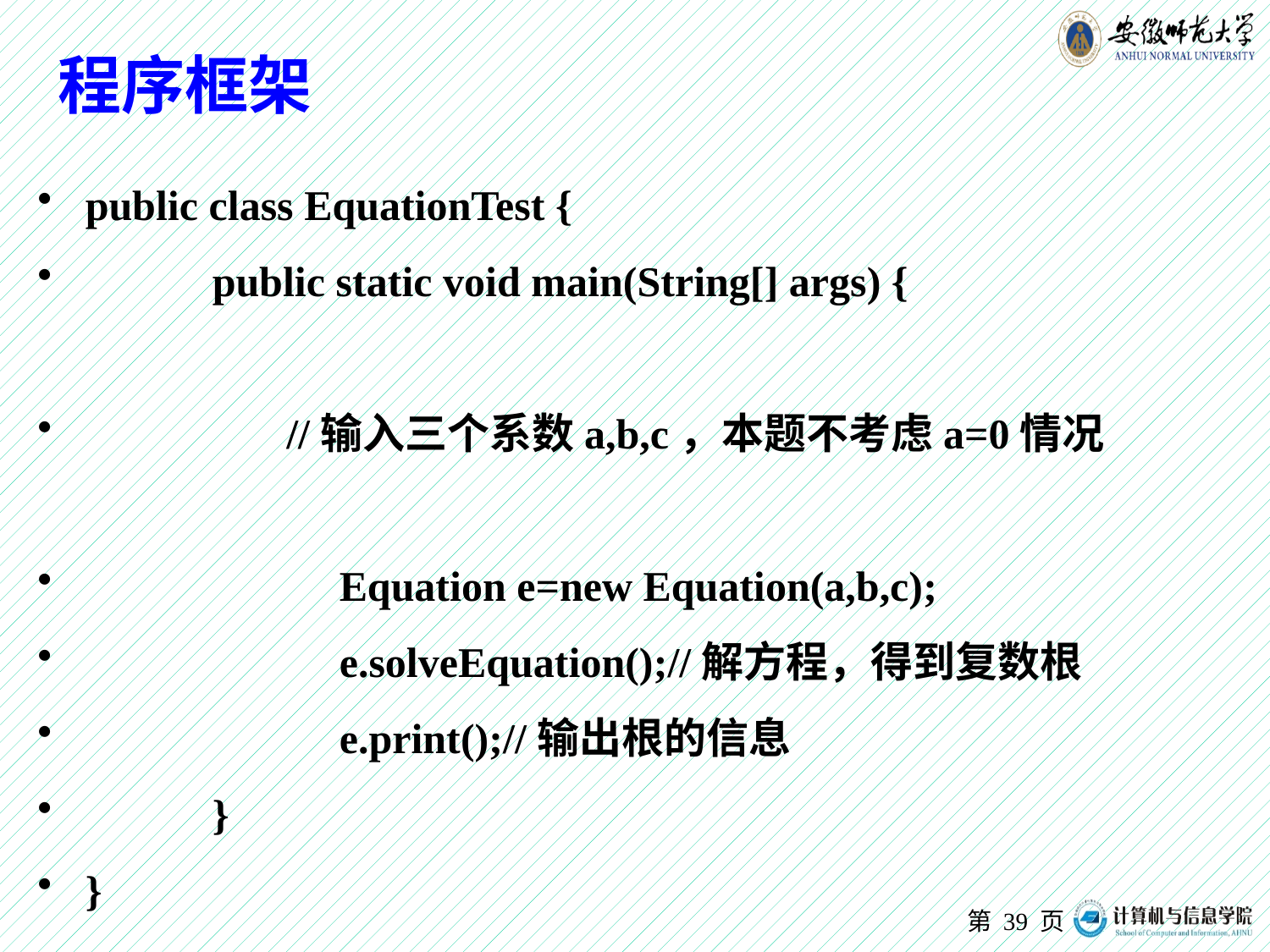

# 程序框架
public class EquationTest {
	public static void main(String[] args) {
                   //输入三个系数a,b,c，本题不考虑a=0情况
		Equation e=new Equation(a,b,c);
		e.solveEquation();//解方程，得到复数根
		e.print();//输出根的信息
	}
}
第 39 页